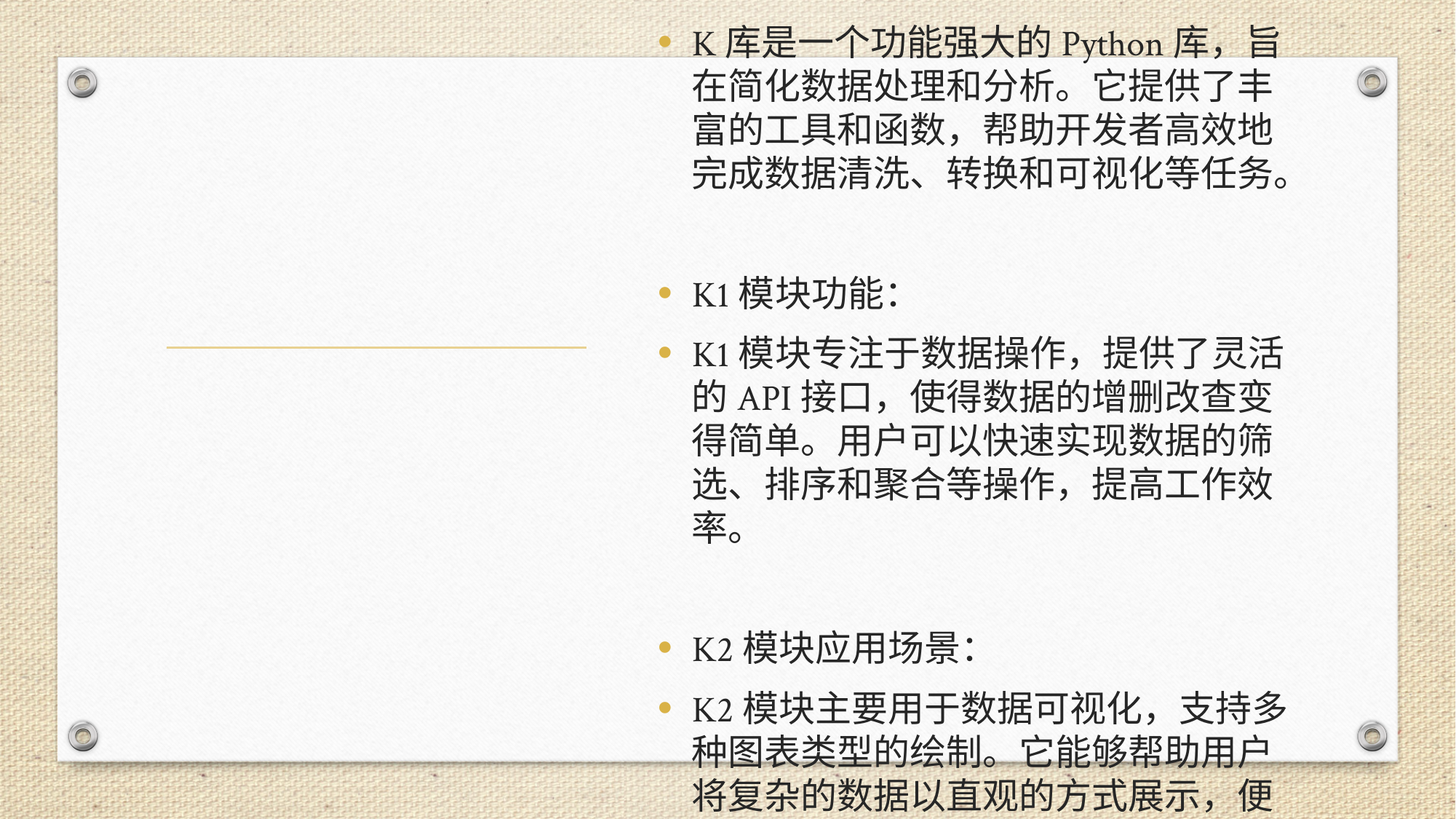

K库简介：
K库是一个功能强大的Python库，旨在简化数据处理和分析。它提供了丰富的工具和函数，帮助开发者高效地完成数据清洗、转换和可视化等任务。

K1模块功能：
K1模块专注于数据操作，提供了灵活的API接口，使得数据的增删改查变得简单。用户可以快速实现数据的筛选、排序和聚合等操作，提高工作效率。

K2模块应用场景：
K2模块主要用于数据可视化，支持多种图表类型的绘制。它能够帮助用户将复杂的数据以直观的方式展示，便于分析和决策。
#